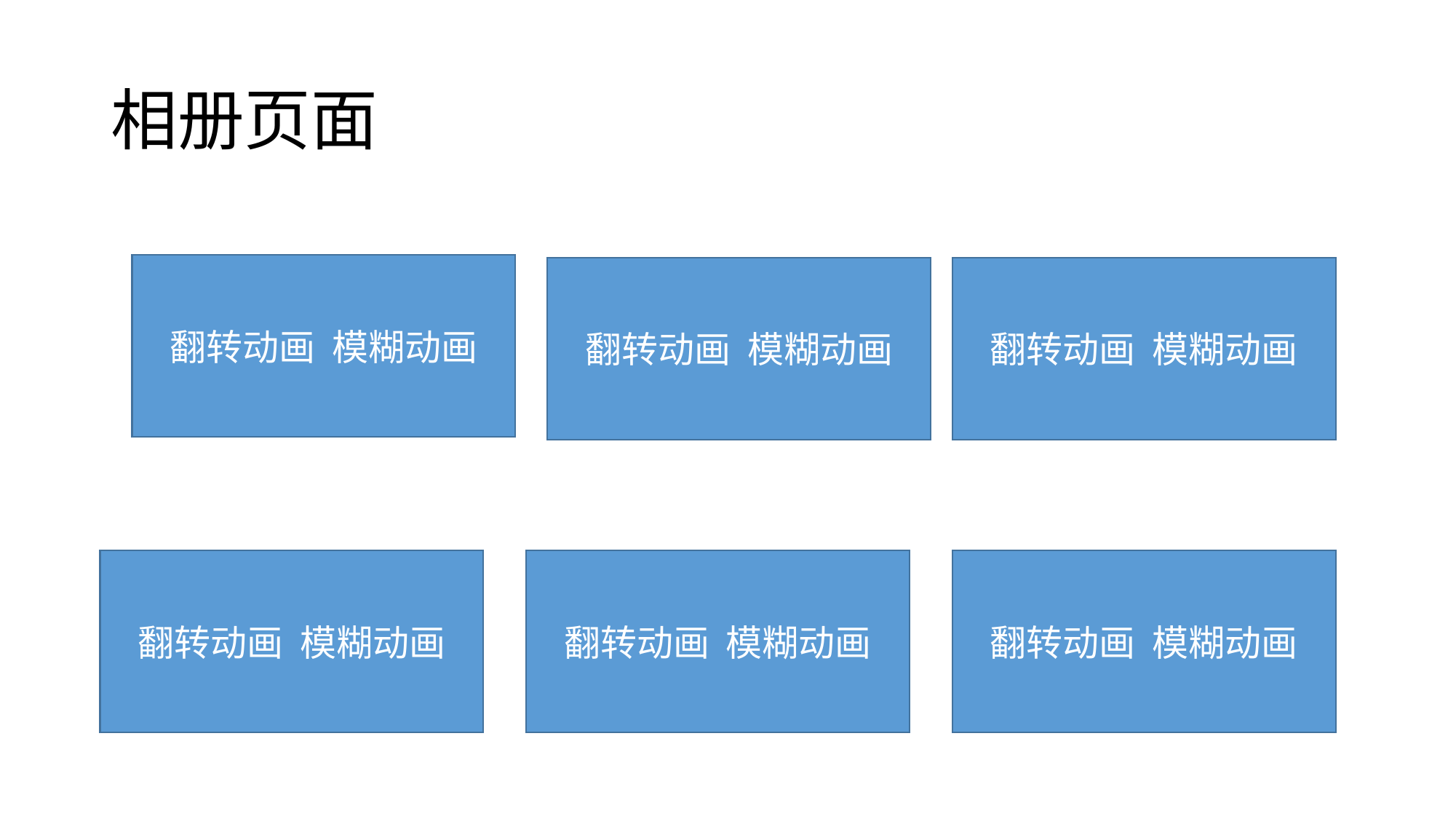

# 相册页面

翻转动画  模糊动画
翻转动画  模糊动画
翻转动画  模糊动画
翻转动画  模糊动画
翻转动画  模糊动画
翻转动画  模糊动画